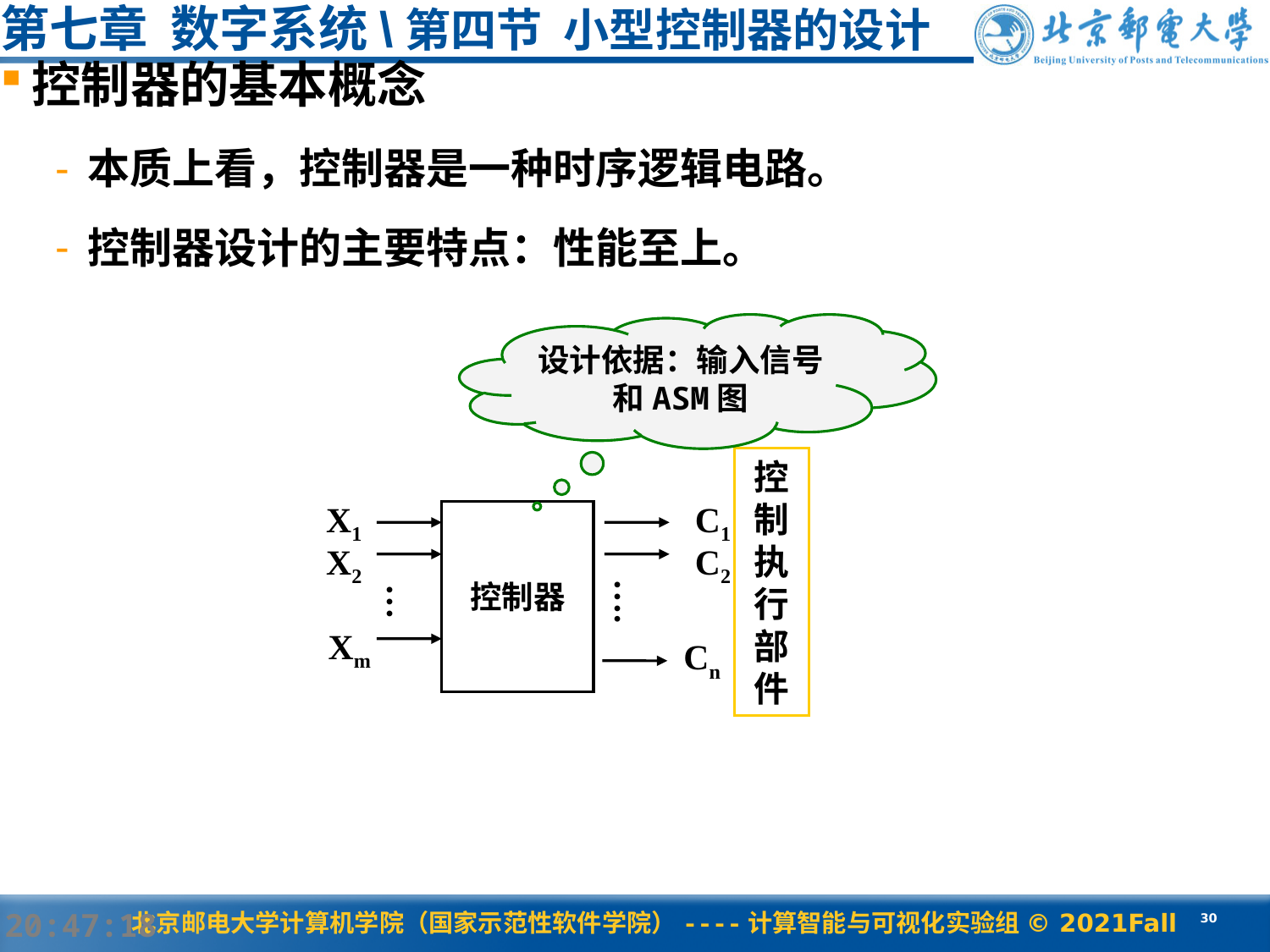

# 第七章  数字系统\第四节  小型控制器的设计
控制器的基本概念
本质上看，控制器是一种时序逻辑电路。
控制器设计的主要特点：性能至上。
设计依据：输入信号和ASM图
控制执行部件
X1
C1
控制器

X2
C2

…
….
Xm
Cn